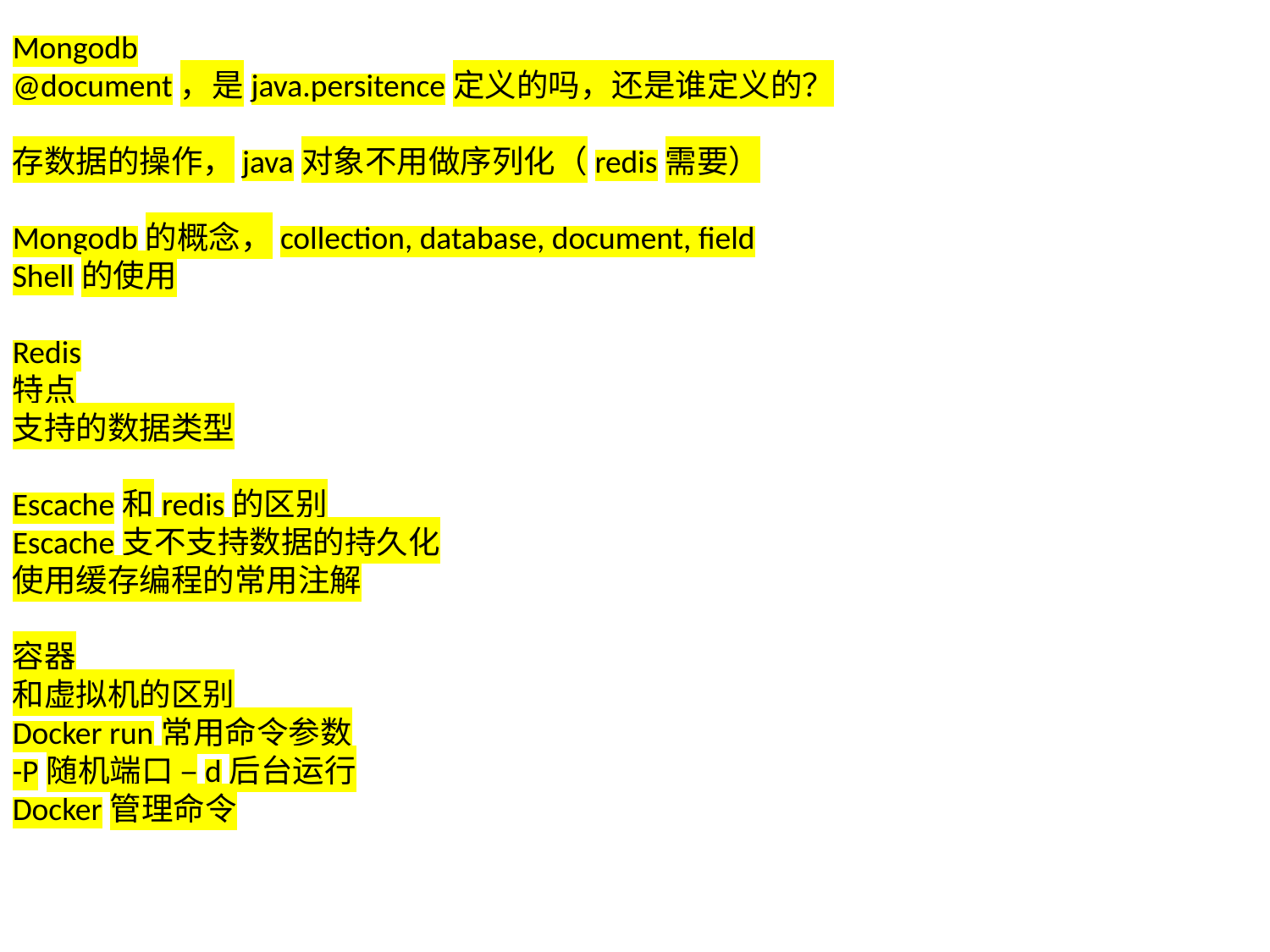

Mongodb
@document，是java.persitence定义的吗，还是谁定义的？

存数据的操作，java对象不用做序列化（redis需要）

Mongodb的概念，collection, database, document, field
Shell的使用

Redis
特点
支持的数据类型

Escache和redis的区别
Escache支不支持数据的持久化
使用缓存编程的常用注解

容器
和虚拟机的区别
Docker run常用命令参数
-P随机端口 –d后台运行
Docker管理命令